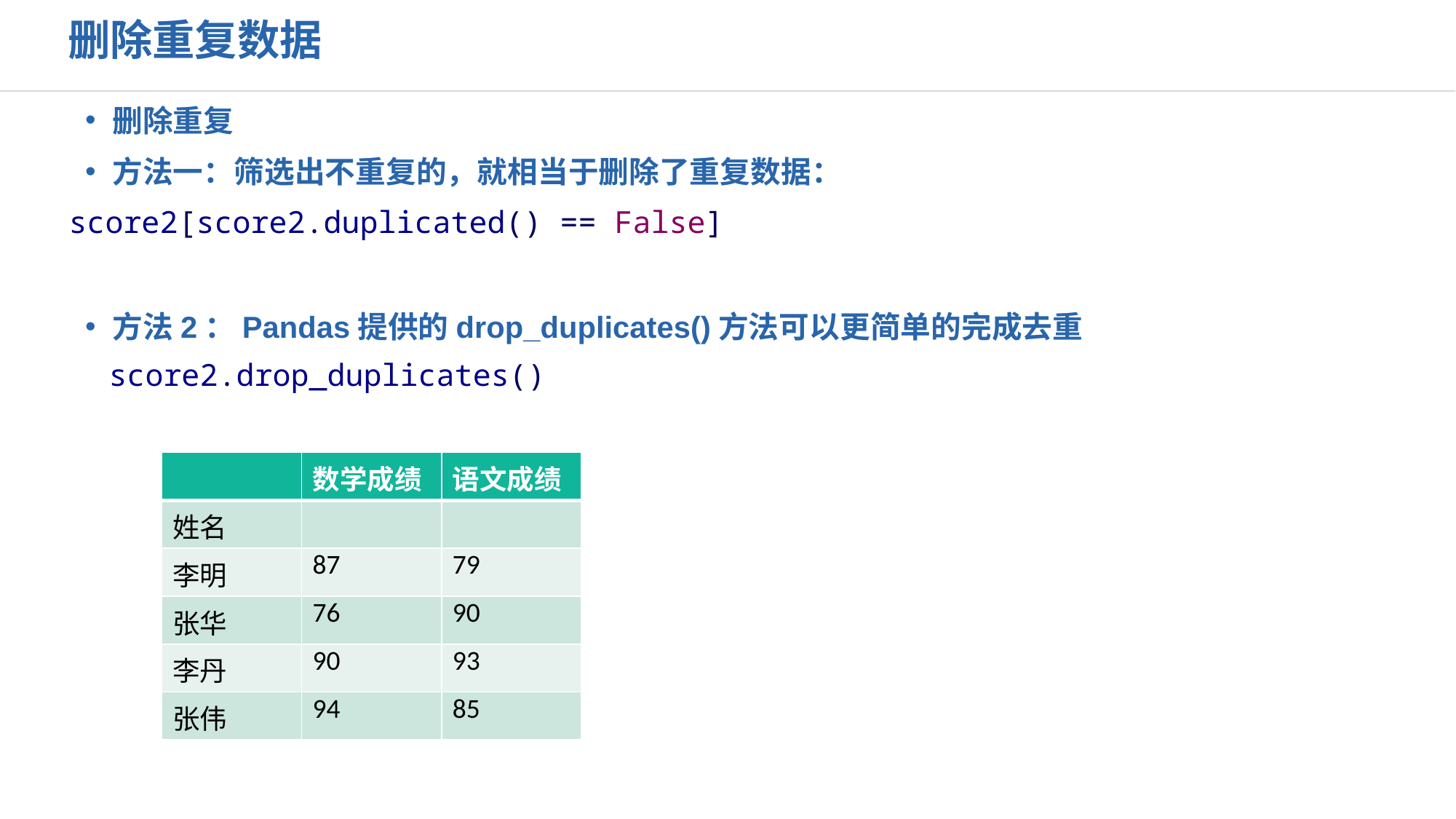

删除重复数据
删除重复
方法一：筛选出不重复的，就相当于删除了重复数据：

方法2：Pandas提供的drop_duplicates()方法可以更简单的完成去重

score2[score2.duplicated() == False]
score2.drop_duplicates()
|  | 数学成绩 | 语文成绩 |
| --- | --- | --- |
| 姓名 |  |  |
| 李明 | 87 | 79 |
| 张华 | 76 | 90 |
| 李丹 | 90 | 93 |
| 张伟 | 94 | 85 |